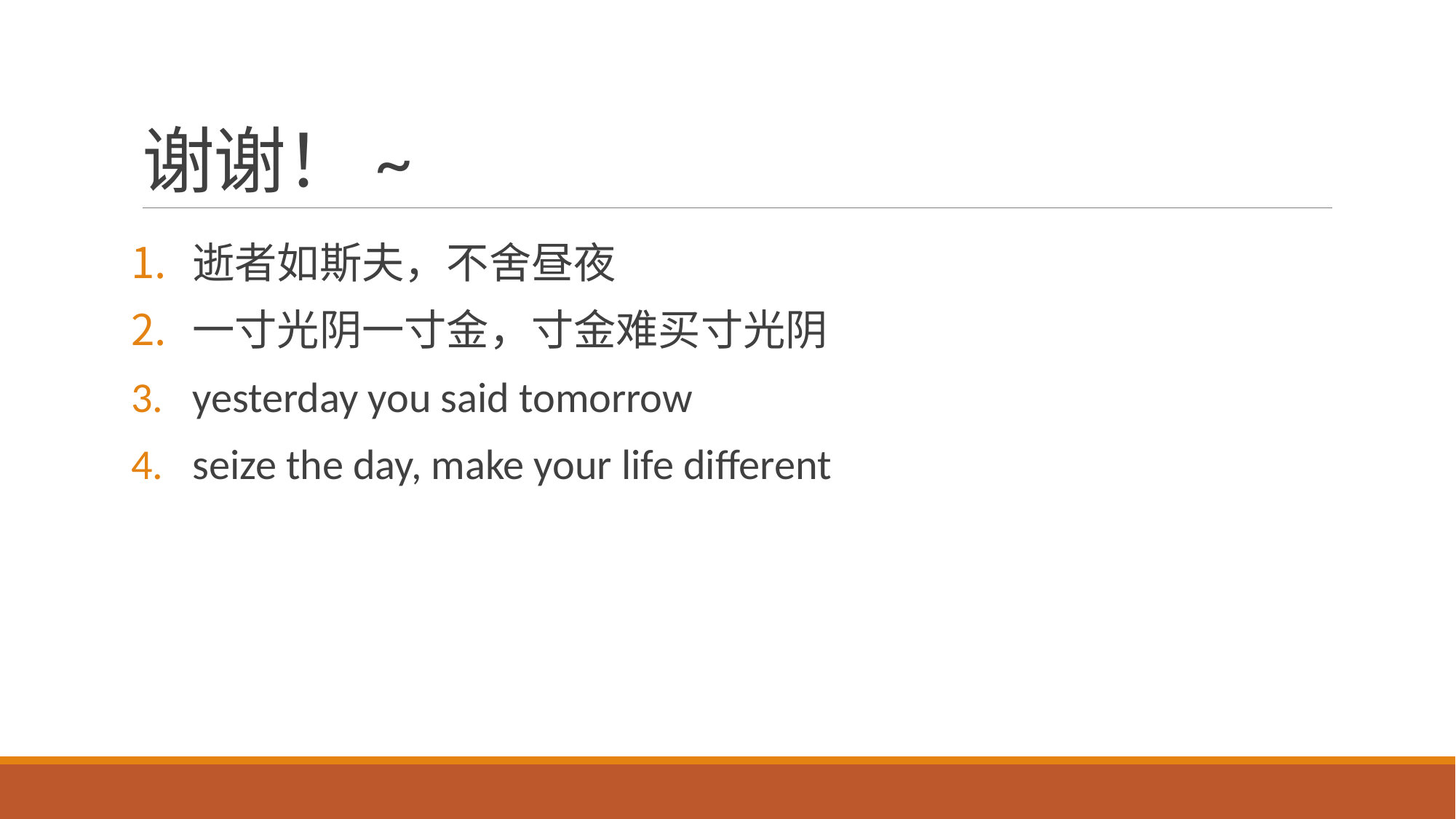

# 谢谢！~
逝者如斯夫，不舍昼夜
一寸光阴一寸金，寸金难买寸光阴
yesterday you said tomorrow
seize the day, make your life different